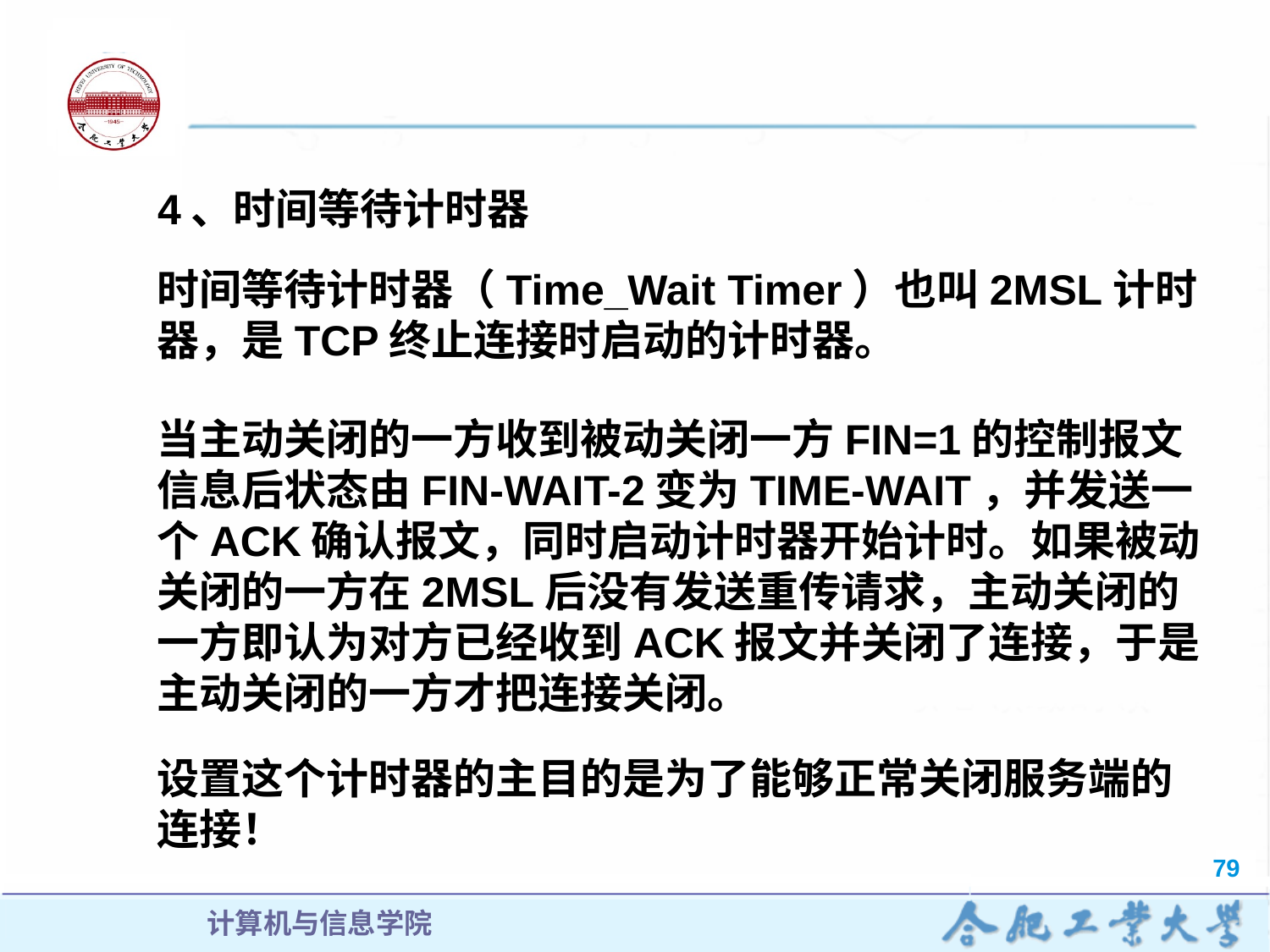

4、时间等待计时器
时间等待计时器（Time_Wait Timer）也叫2MSL计时器，是TCP终止连接时启动的计时器。
当主动关闭的一方收到被动关闭一方FIN=1的控制报文信息后状态由FIN-WAIT-2变为TIME-WAIT，并发送一个ACK确认报文，同时启动计时器开始计时。如果被动关闭的一方在2MSL后没有发送重传请求，主动关闭的一方即认为对方已经收到ACK报文并关闭了连接，于是主动关闭的一方才把连接关闭。
设置这个计时器的主目的是为了能够正常关闭服务端的连接！